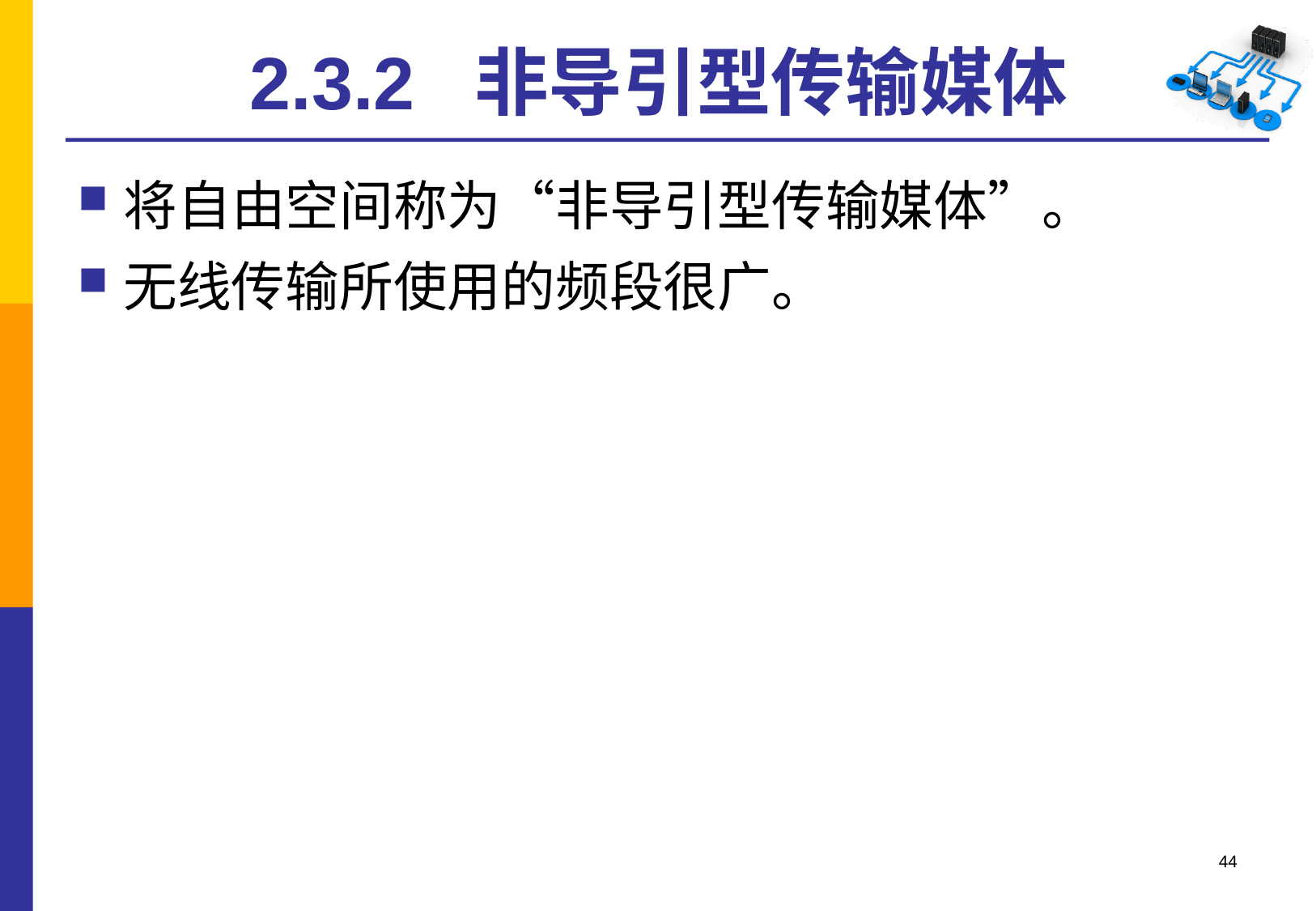

# 2.3.2  非导引型传输媒体
将自由空间称为“非导引型传输媒体”。
无线传输所使用的频段很广。
44